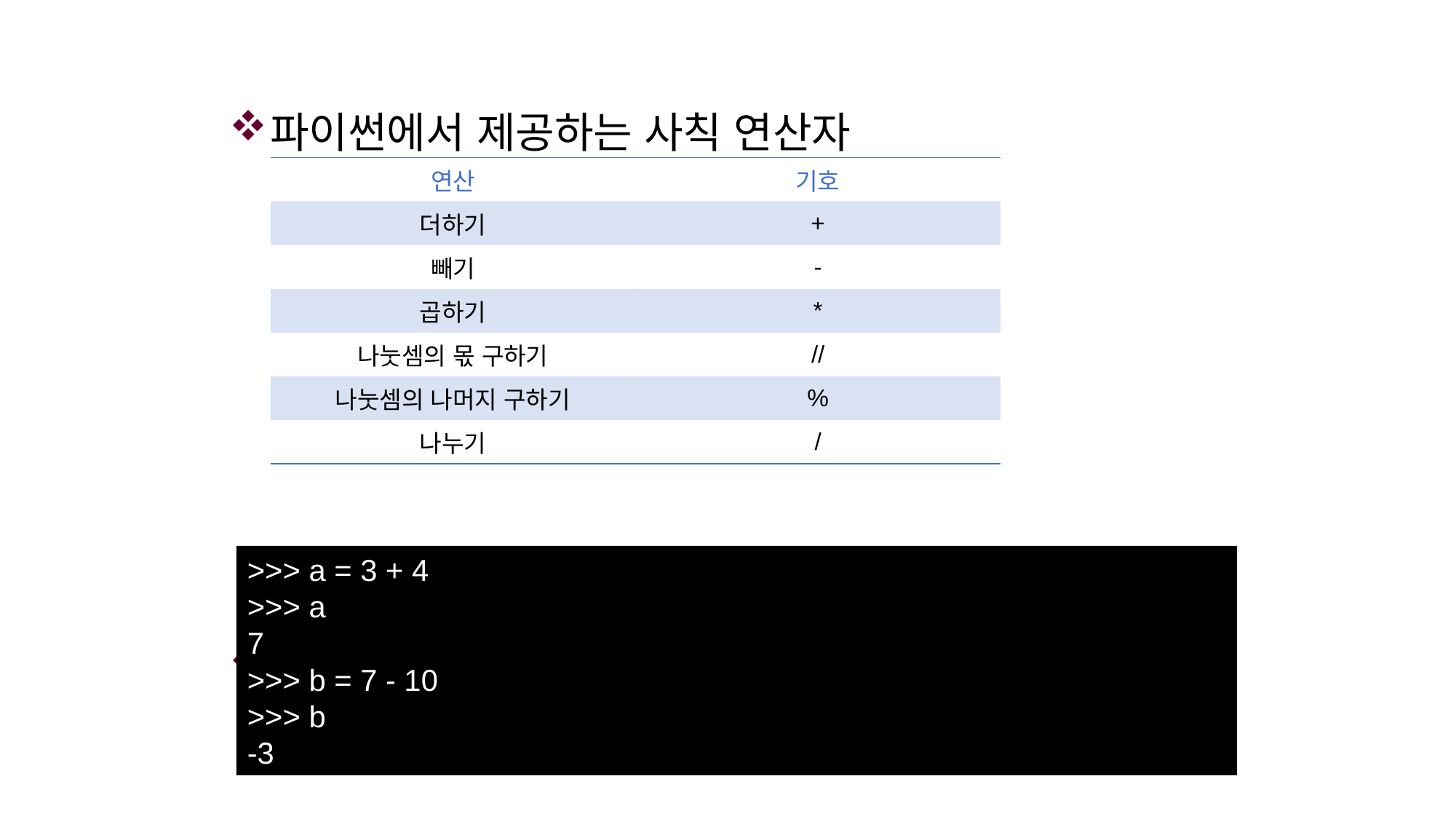

파이썬에서 제공하는 사칙 연산자

실습 4 (덧셈과 뺄셈)
| 연산 | 기호 |
| --- | --- |
| 더하기 | + |
| 빼기 | - |
| 곱하기 | \* |
| 나눗셈의 몫 구하기 | // |
| 나눗셈의 나머지 구하기 | % |
| 나누기 | / |
>>> a = 3 + 4
>>> a
7
>>> b = 7 - 10
>>> b
-3